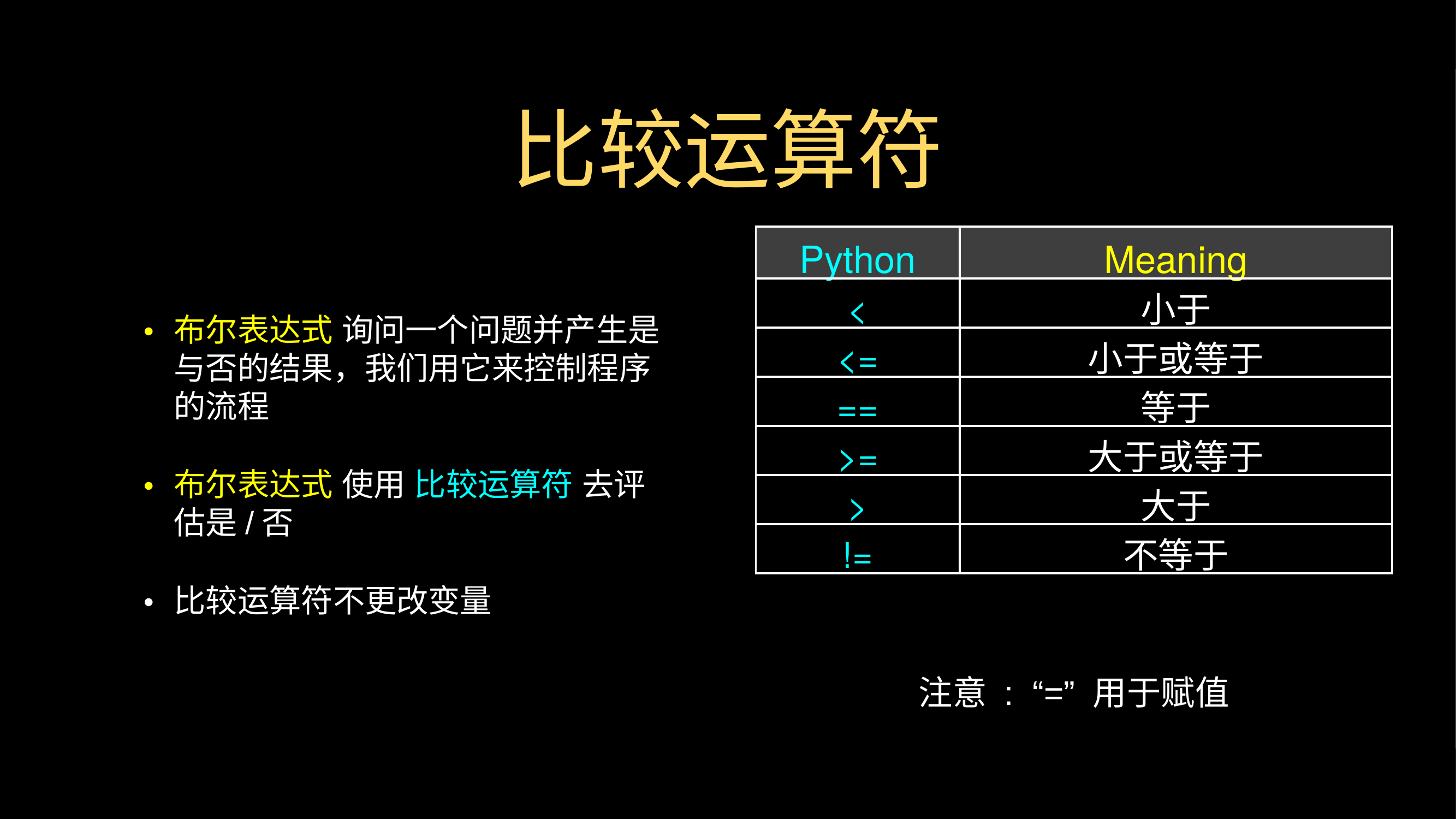

# 比较运算符
| Python | Meaning |
| --- | --- |
| < | 小于 |
| <= | 小于或等于 |
| == | 等于 |
| >= | 大于或等于 |
| > | 大于 |
| != | 不等于 |
布尔表达式 询问一个问题并产生是与否的结果，我们用它来控制程序的流程
布尔表达式 使用 比较运算符 去评估是/否
比较运算符不更改变量
注意 :  “=” 用于赋值